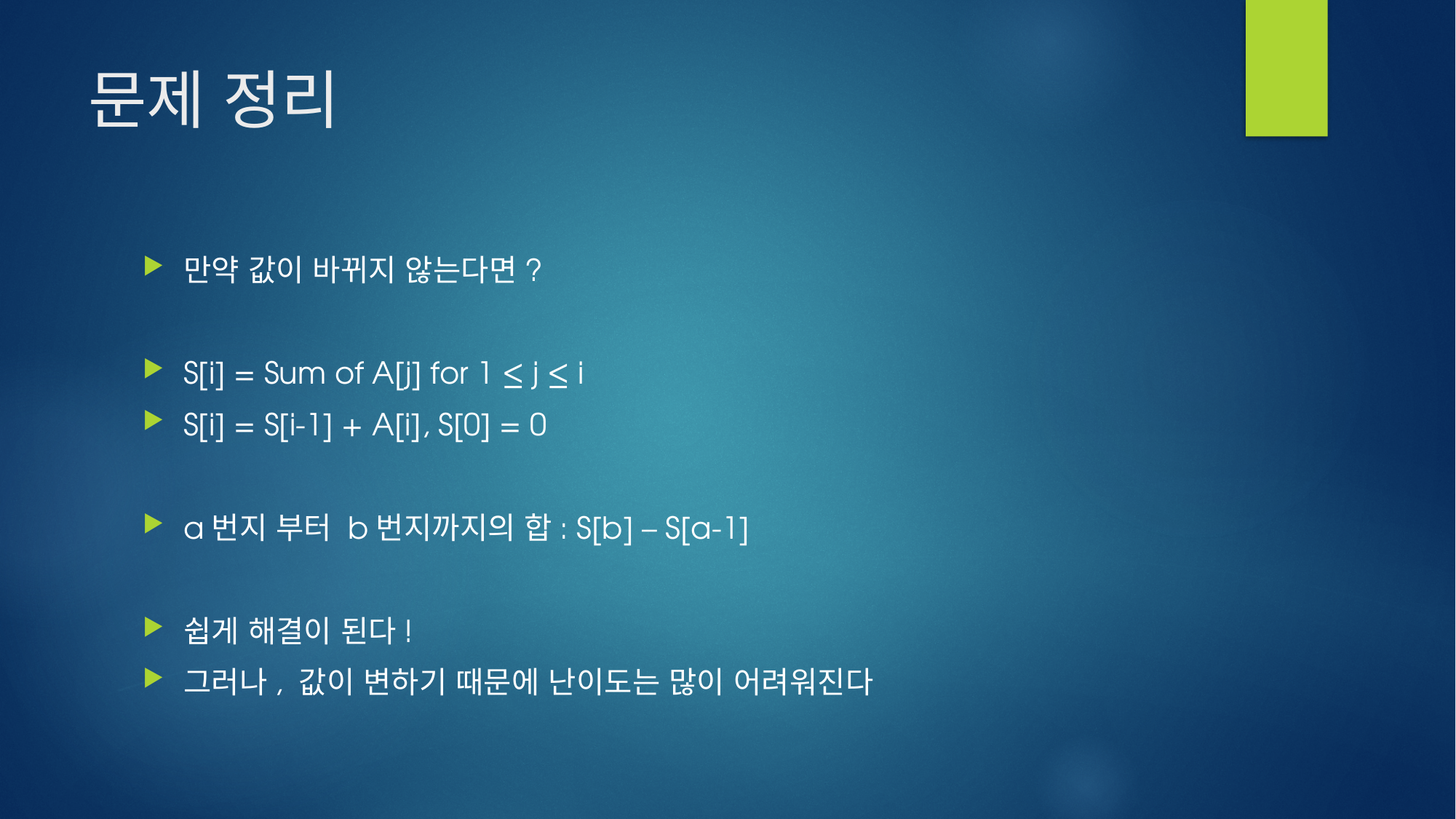

# 문제 정리
만약 값이 바뀌지 않는다면?

S[i] = Sum of A[j] for 1 ≤ j ≤ i
S[i] = S[i-1] + A[i], S[0] = 0

a번지 부터 b번지까지의 합: S[b] – S[a-1]

쉽게 해결이 된다!
그러나, 값이 변하기 때문에 난이도는 많이 어려워진다